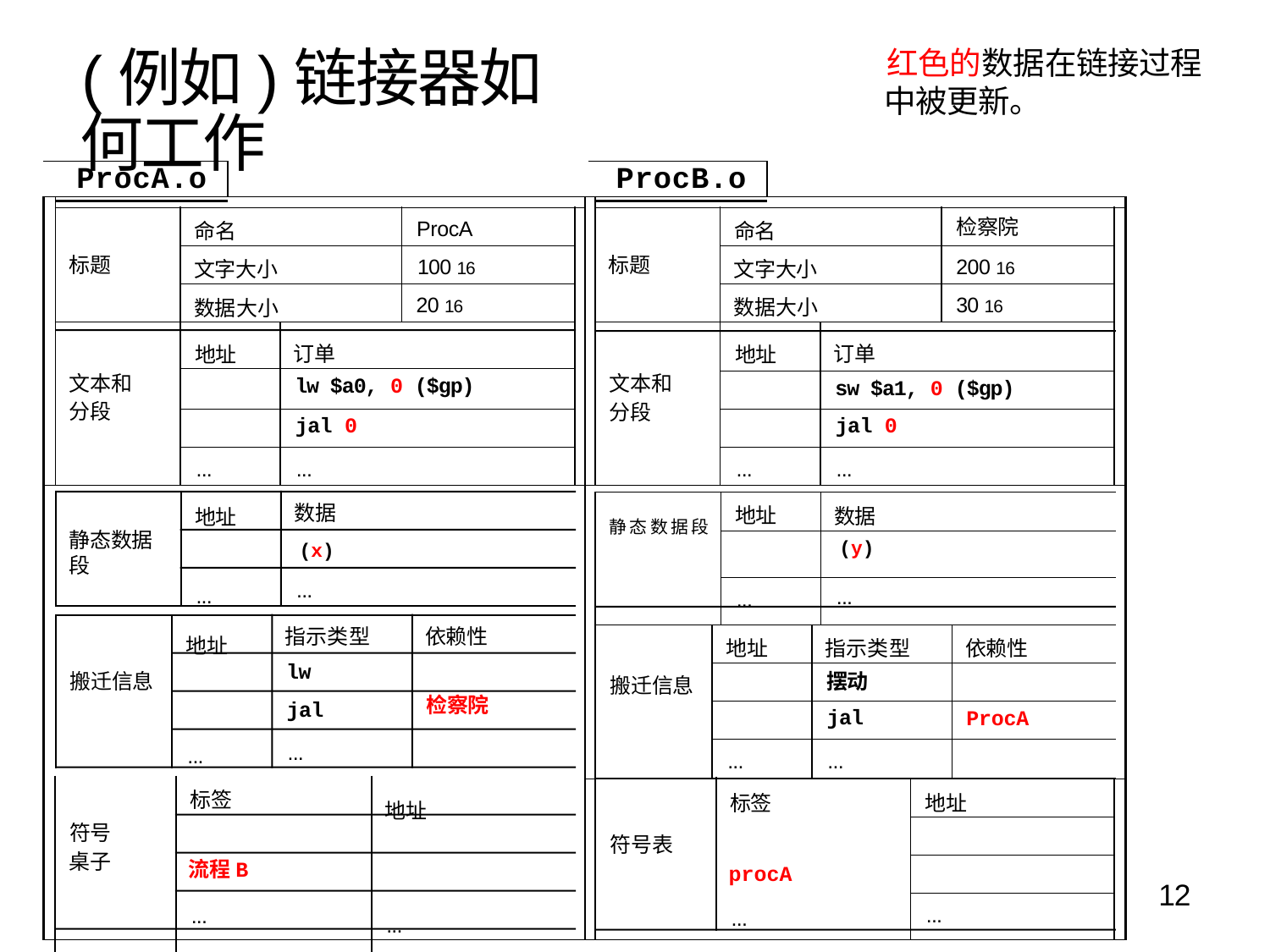

红色的数据在链接过程中被更新。

(例如)链接器如何工作
| ProcA.o |  |  |  |  |  |  |  | ProcB.o |  |  |  |  |  |  |  |
| --- | --- | --- | --- | --- | --- | --- | --- | --- | --- | --- | --- | --- | --- | --- | --- |
|  |  |  |  |  |  |  |  |  |  |  |  |  |  |  |  |
|  | 标题 | 命名 |  |  | ProcA |  |  |  | 标题 | 命名 |  |  |  | 检察院 |  |
|  |  | 文字大小 |  |  | 100 16 |  |  |  |  | 文字大小 |  |  |  | 200 16 |  |
|  |  | 数据大小 |  |  | 20 16 |  |  |  |  | 数据大小 |  |  |  | 30 16 |  |
|  | 文本和 分段 | 地址 |  | 订单 |  |  |  |  | 文本和 分段 | 地址 |  | 订单 |  |  |  |
|  |  |  |  | lw $a0, 0 ($gp) |  |  |  |  |  |  |  |  |  |  |  |
|  |  |  |  |  |  |  |  |  |  |  |  | sw $a1, 0 ($gp) |  |  |  |
|  |  |  |  | jal 0 |  |  |  |  |  |  |  | jal 0 |  |  |  |
|  |  | ... |  | ... |  |  |  |  |  | ... |  | ... |  |  |  |
| 地址 ... 地址 ... 地址 ... |  |  |  |  |  |  |  |  |  |  |  |  |  |  |  |
|  |  |  |  |  |  |  |  |  | 标签 procA ... |  |  |  | 地址 |  |  |
|  |  |  |  |  |  |  |  |  |  |  |  |  |  |  |  |
|  |  |  |  |  |  |  |  |  |  |  |  |  |  |  |  |
|  |  |  |  |  |  |  |  |  |  |  |  |  | ... |  |  |

| 静态数据段 |  | 地址 |  | 数据 |  |
| --- | --- | --- | --- | --- | --- |
|  |  |  |  | (y) |  |
|  |  | ... |  | ... |  |
| 搬迁信息 | 地址 |  | 指示类型 |  | 依赖性 |
|  |  |  | 摆动 |  |  |
|  |  |  | jal |  | ProcA |
|  | ... |  | ... |  |  |

数据
(x)

...

静态数据段

指示类型
lw
jal

...

依赖性

检察院

搬迁信息

| 符号 桌子 | 标签 |
| --- | --- |
|  |  |
|  | 流程B |
|  | ... |

符号表

12